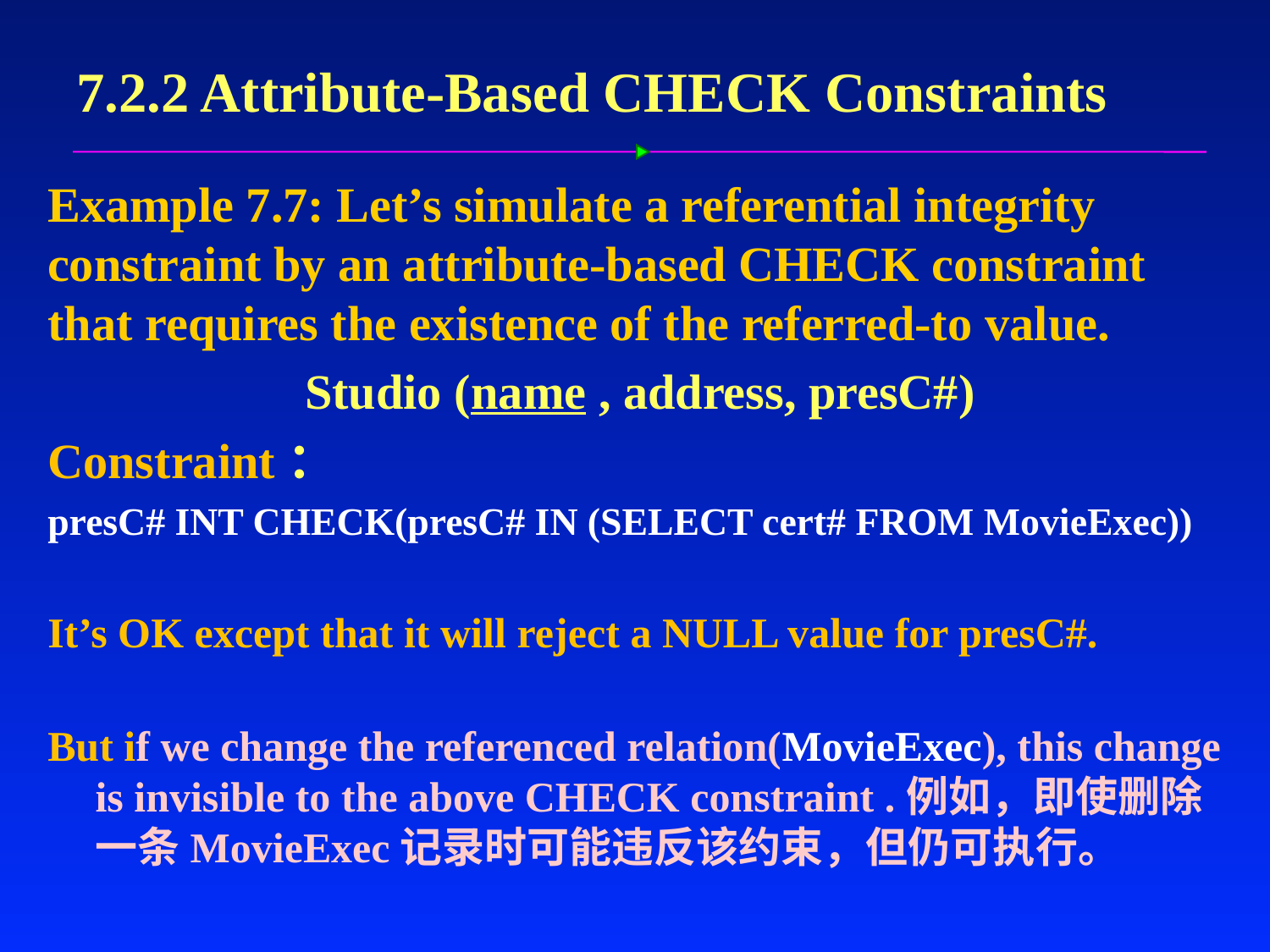

# 7.2.2 Attribute-Based CHECK Constraints

Example 7.7: Let’s simulate a referential integrity constraint by an attribute-based CHECK constraint that requires the existence of the referred-to value.
Studio (name , address, presC#)
Constraint：
presC# INT CHECK(presC# IN (SELECT cert# FROM MovieExec))

It’s OK except that it will reject a NULL value for presC#.

But if we change the referenced relation(MovieExec), this change is invisible to the above CHECK constraint .例如，即使删除一条MovieExec记录时可能违反该约束，但仍可执行。